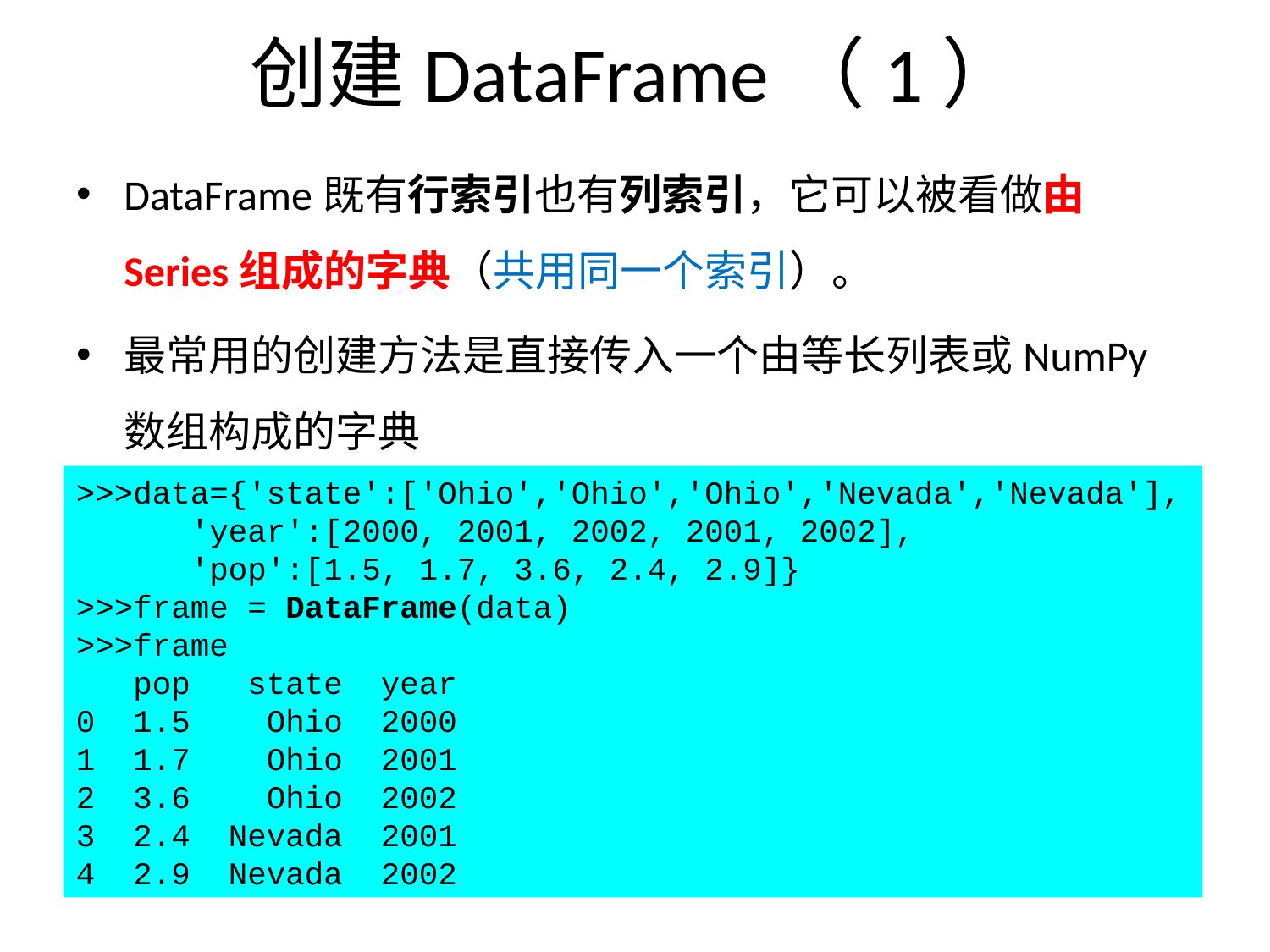

# 创建DataFrame（1）
DataFrame既有行索引也有列索引，它可以被看做由Series组成的字典（共用同一个索引）。
最常用的创建方法是直接传入一个由等长列表或NumPy数组构成的字典
>>>data={'state':['Ohio','Ohio','Ohio','Nevada','Nevada'],
      'year':[2000, 2001, 2002, 2001, 2002],
      'pop':[1.5, 1.7, 3.6, 2.4, 2.9]}
>>>frame = DataFrame(data)
>>>frame
   pop   state  year
0  1.5    Ohio  2000
1  1.7    Ohio  2001
2  3.6    Ohio  2002
3  2.4  Nevada  2001
4  2.9  Nevada  2002